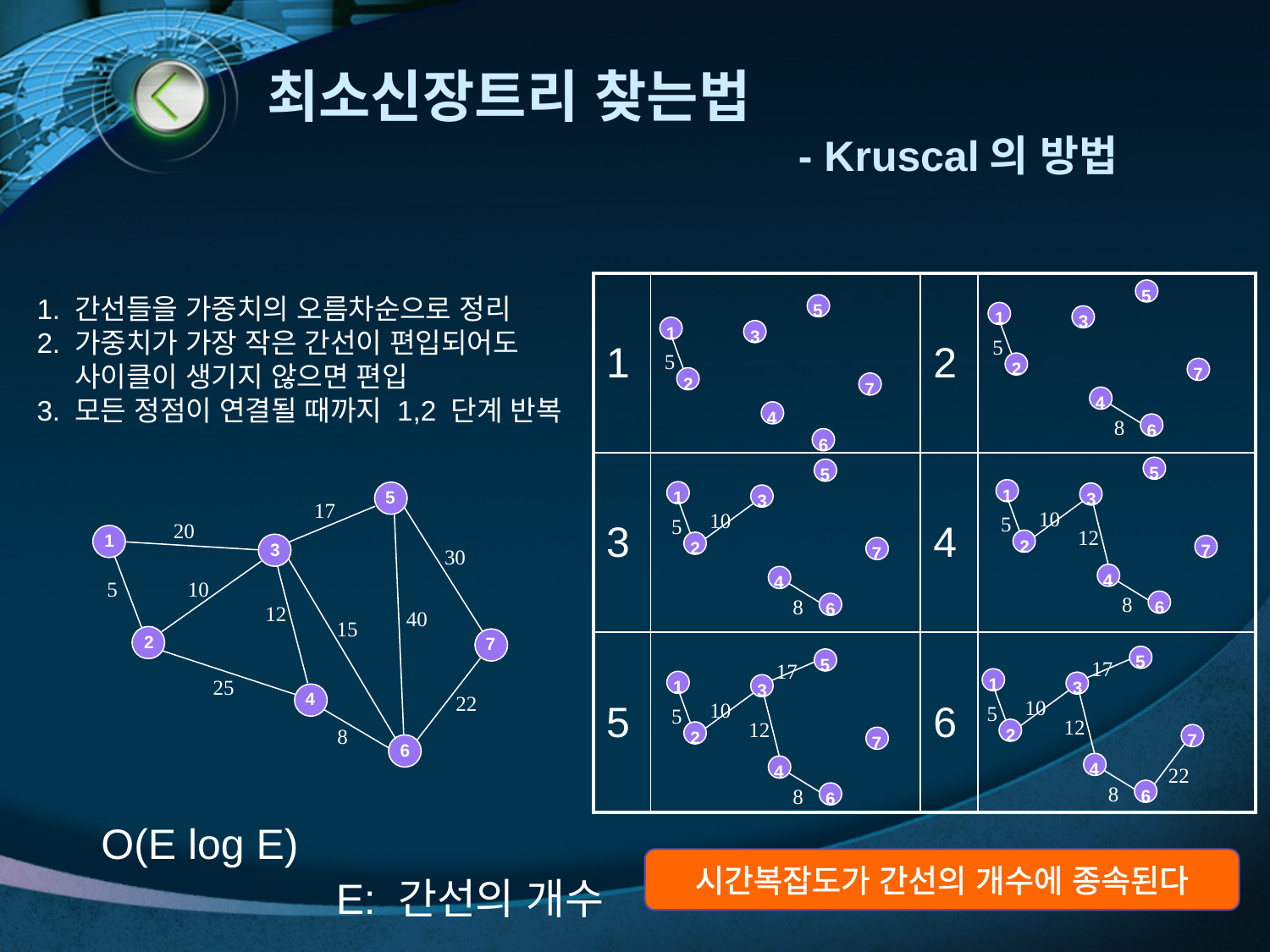

# 최소신장트리 찾는법 - Kruscal의 방법
| 1 |  | 2 |  |
| --- | --- | --- | --- |
| 3 |  | 4 |  |
| 5 |  | 6 |  |
5

1

3

5
2

7

4

8
6

1. 간선들을 가중치의 오름차순으로 정리
2. 가중치가 가장 작은 간선이 편입되어도
    사이클이 생기지 않으면 편입
3. 모든 정점이 연결될 때까지 1,2 단계 반복
5

1

3

5
2

7

4

6

5

1

3

10

5
12
2

7

4

8
6

5

1

3

10

5
2

7

4

8
6

5

17

20

1

3

30

5
10
12
40
15
2

7

25
4

22

8
6

5

17

1

3

10

5
12
2

7

4

22

8
6

5

17

1

3

10

5
12
2

7

4

8
6

O(E log E)
E: 간선의 개수
시간복잡도가 간선의 개수에 종속된다